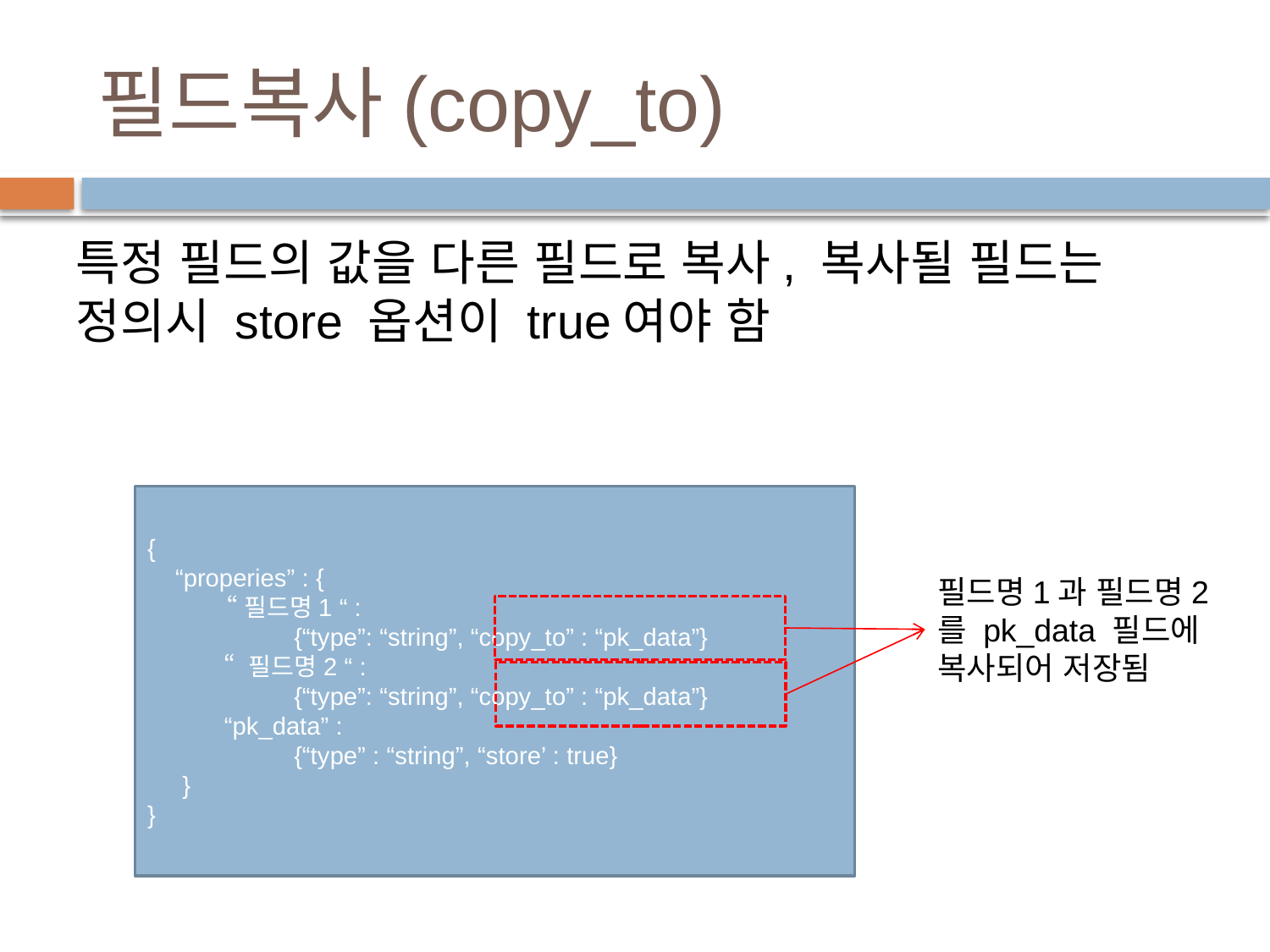

# 필드복사(copy_to)
특정 필드의 값을 다른 필드로 복사, 복사될 필드는 정의시 store 옵션이 true여야 함
{
    “properies” : {
            “필드명1 “ :
                     {“type”: “string”, “copy_to” : “pk_data”}
           “ 필드명2 “ :
                     {“type”: “string”, “copy_to” : “pk_data”}
           “pk_data” :
                     {“type” : “string”, “store’ : true}
     }
}
필드명1과 필드명2를 pk_data 필드에 복사되어 저장됨